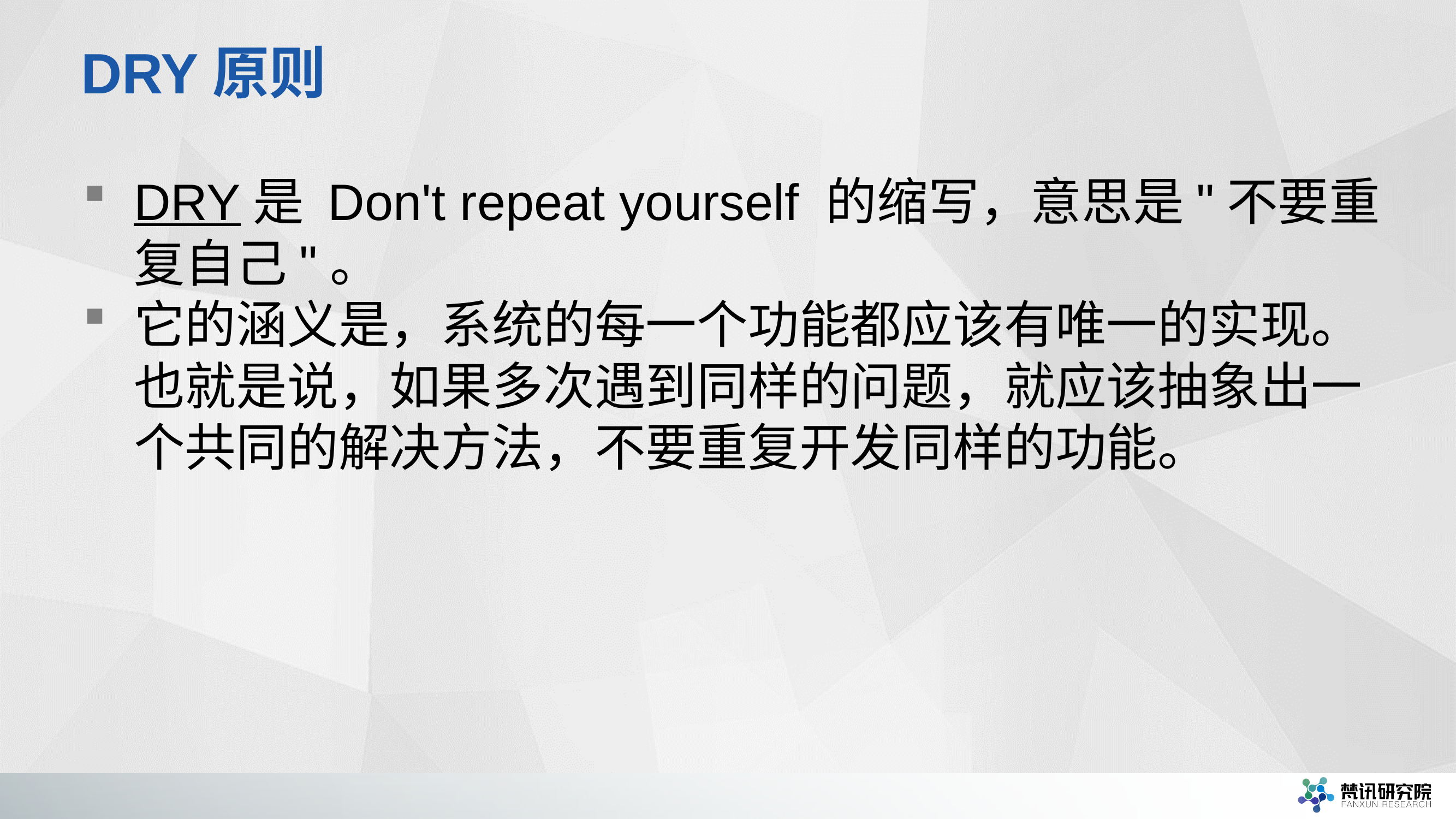

# DRY原则
DRY是 Don't repeat yourself 的缩写，意思是"不要重复自己"。
它的涵义是，系统的每一个功能都应该有唯一的实现。也就是说，如果多次遇到同样的问题，就应该抽象出一个共同的解决方法，不要重复开发同样的功能。